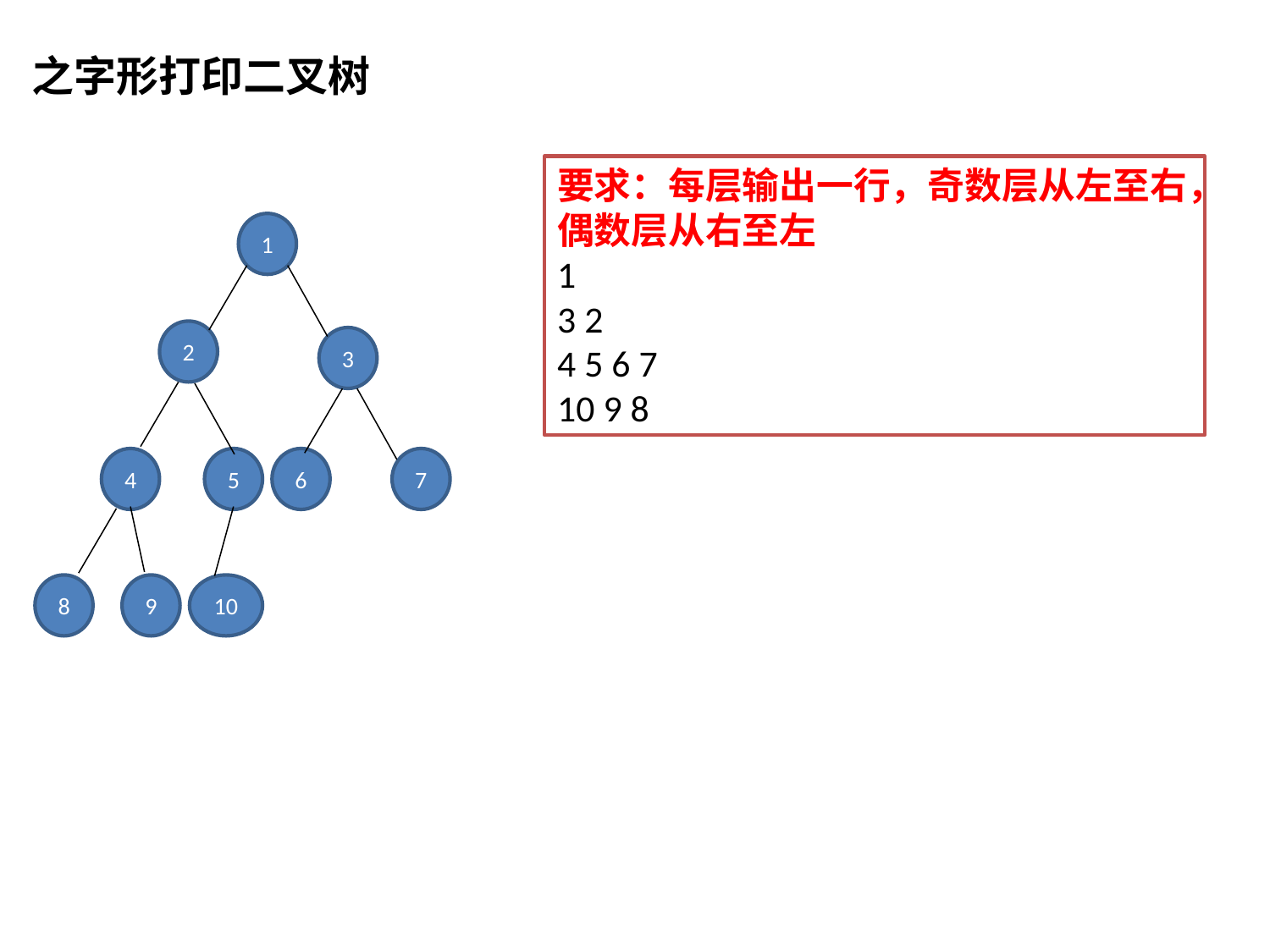

之字形打印二叉树
要求：每层输出一行，奇数层从左至右，偶数层从右至左
1
3 2
4 5 6 7
10 9 8
1
2
3
4
5
6
7
8
9
10